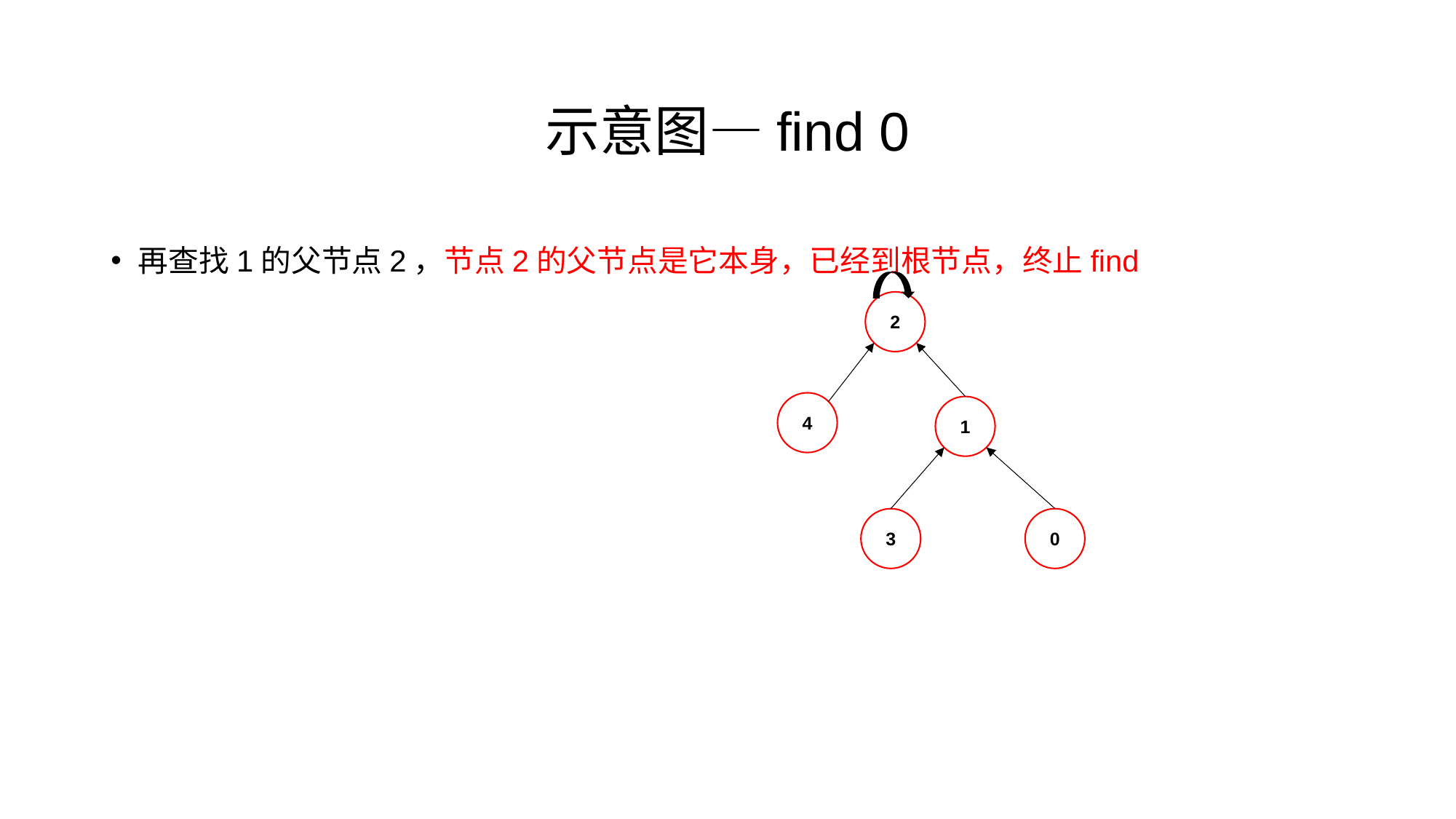

# 示意图—find 0
再查找1的父节点2，节点2的父节点是它本身，已经到根节点，终止find

2
4
1
3
0